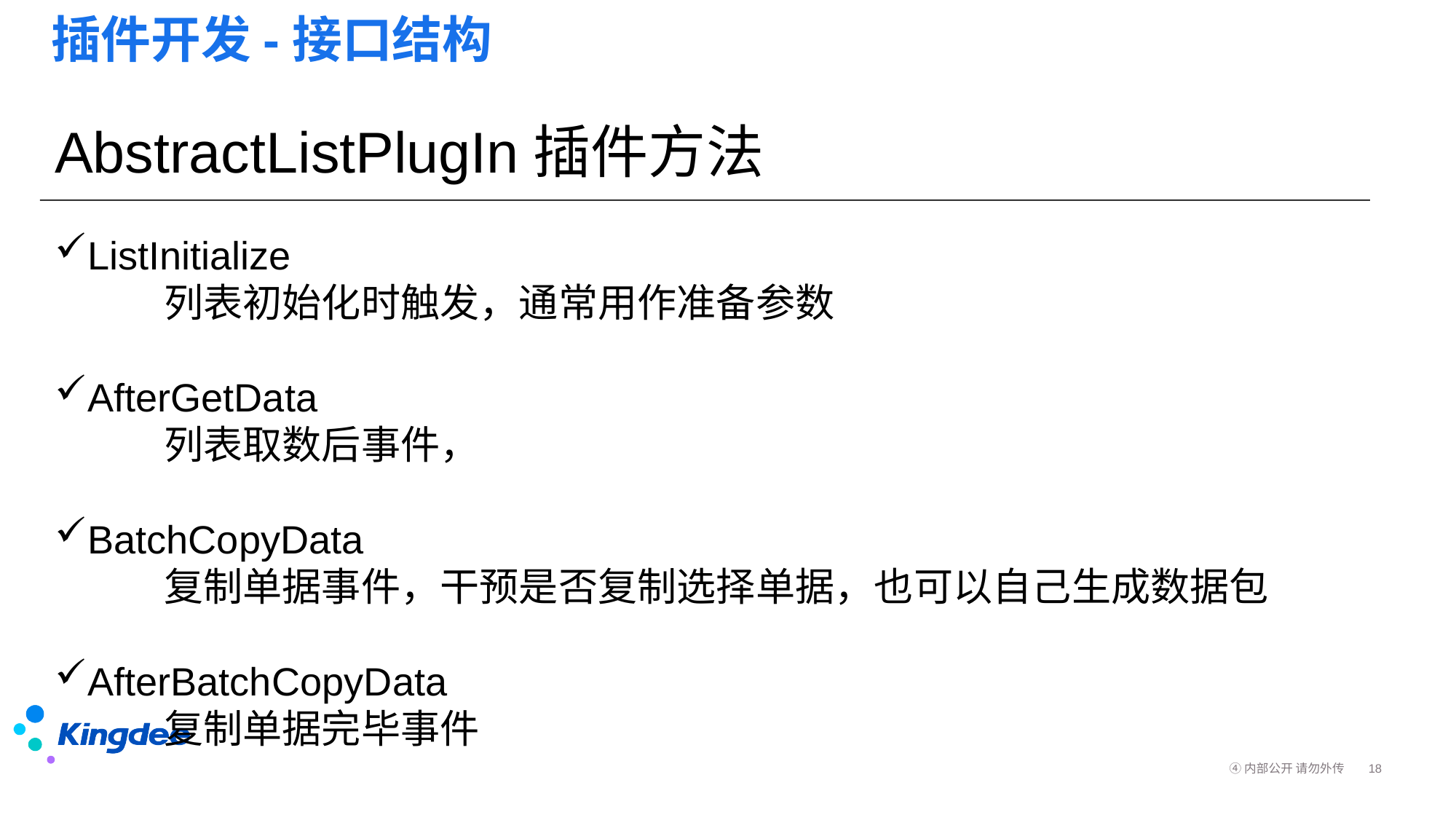

# 插件开发-接口结构
AbstractListPlugIn插件方法

ListInitialize
	列表初始化时触发，通常用作准备参数

AfterGetData
	列表取数后事件，

BatchCopyData
	复制单据事件，干预是否复制选择单据，也可以自己生成数据包

AfterBatchCopyData
	复制单据完毕事件